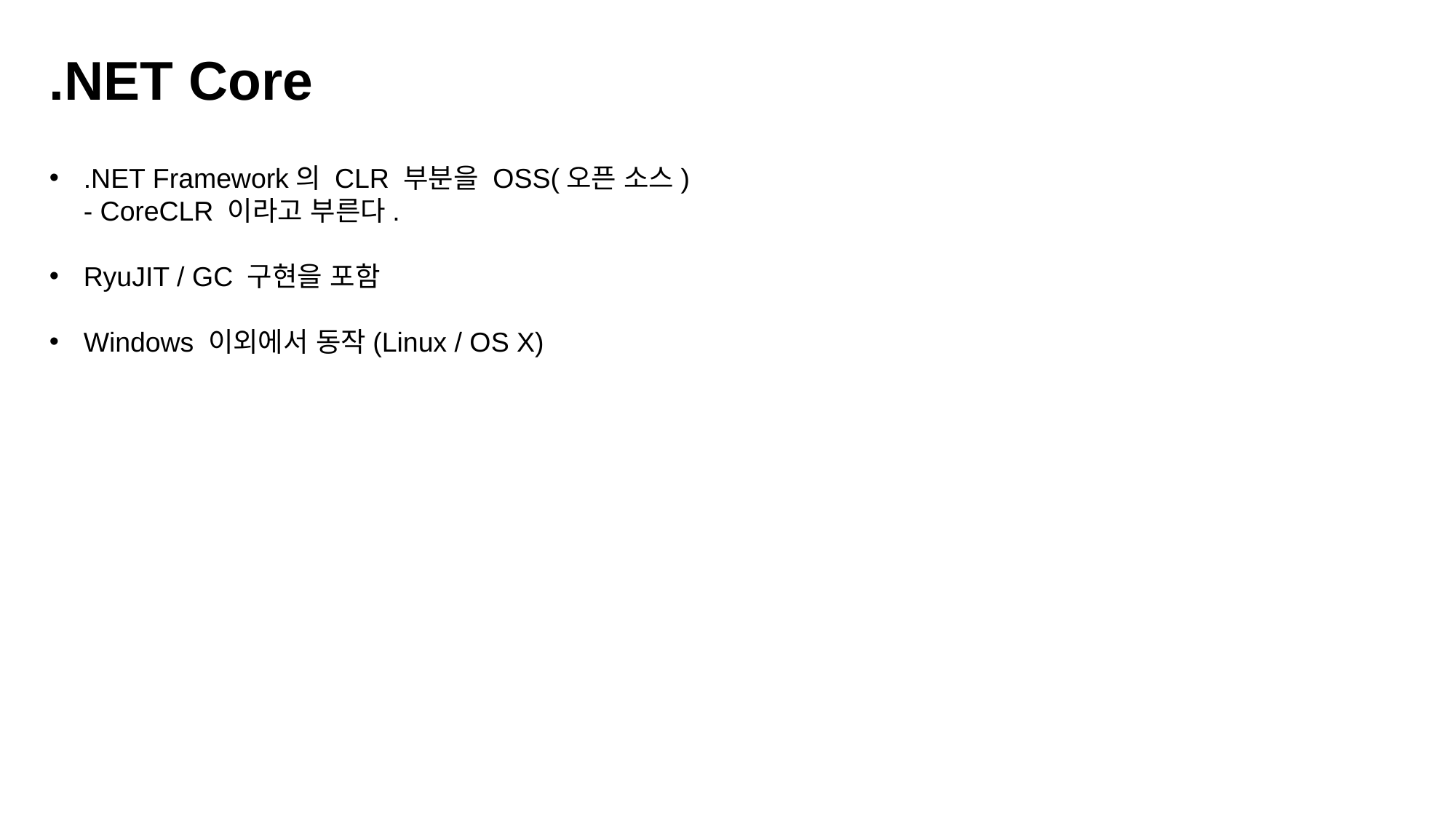

.NET Core
.NET Framework의 CLR 부분을 OSS(오픈 소스)
- CoreCLR 이라고 부른다.
RyuJIT / GC 구현을 포함
Windows 이외에서 동작(Linux / OS X)